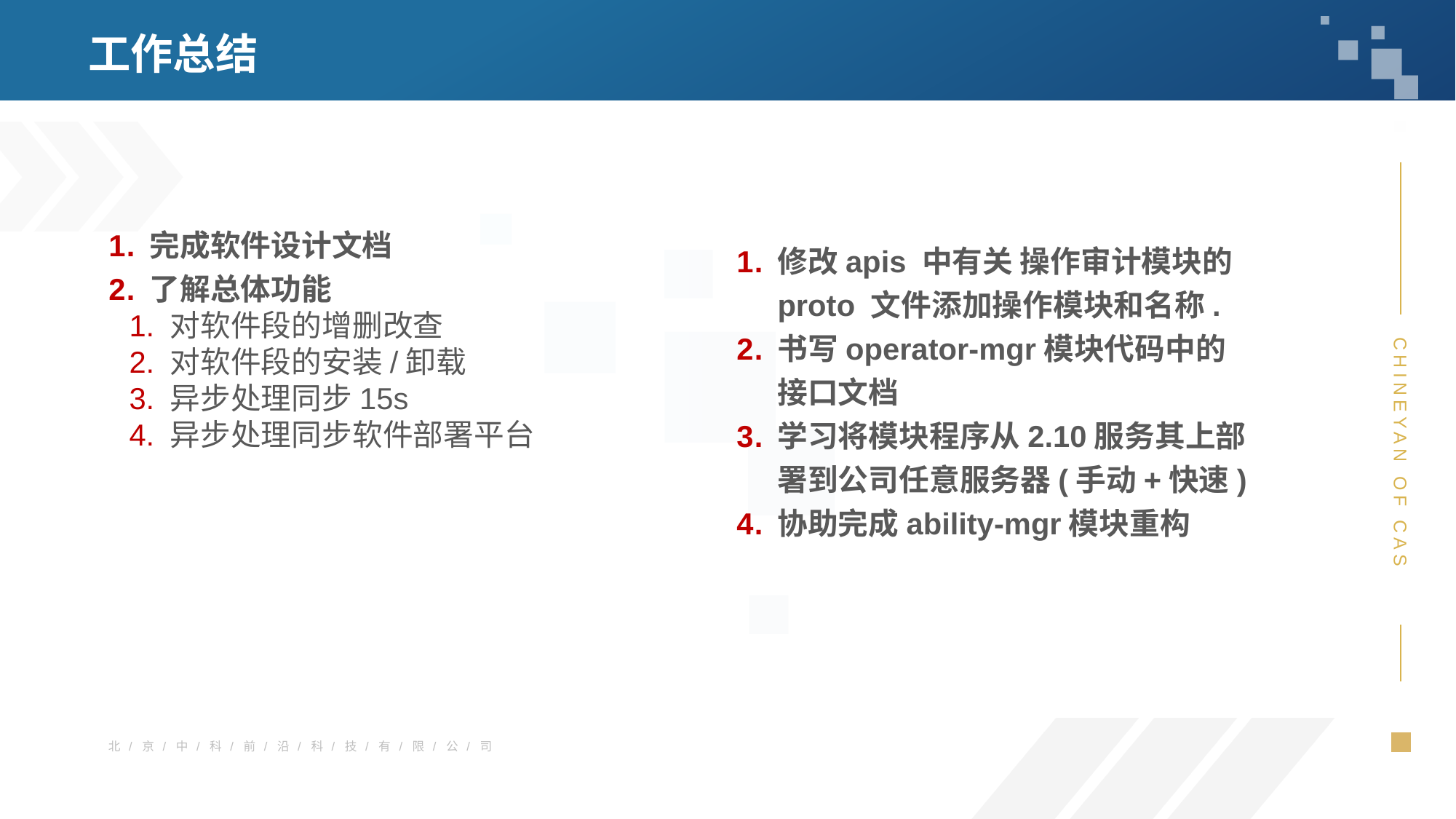

工作总结

完成软件设计文档
了解总体功能
对软件段的增删改查
对软件段的安装/卸载
异步处理同步15s
异步处理同步软件部署平台
修改apis 中有关 操作审计模块的proto 文件添加操作模块和名称.
书写operator-mgr模块代码中的接口文档
学习将模块程序从2.10服务其上部署到公司任意服务器(手动+快速)
协助完成ability-mgr模块重构